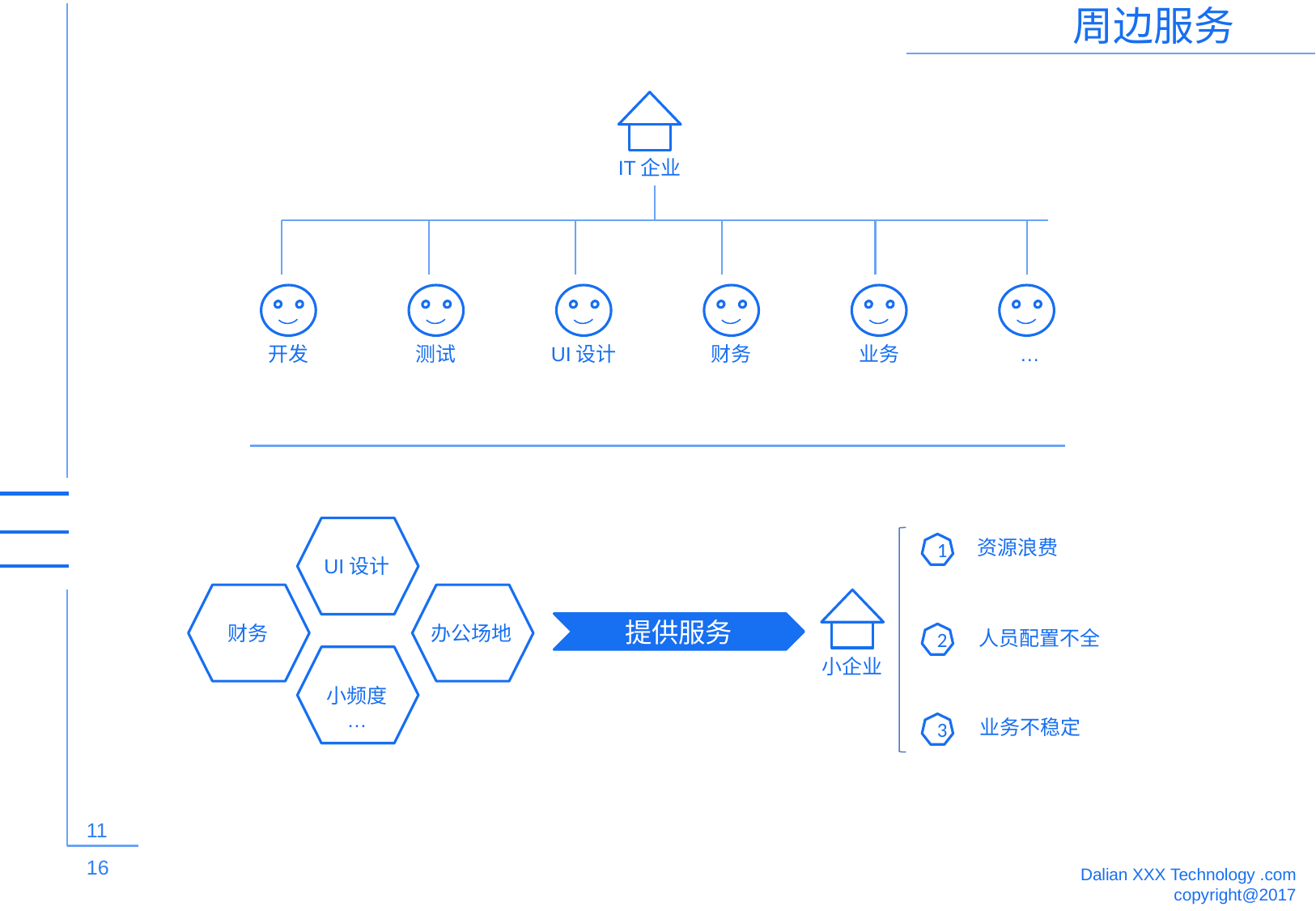

周边服务
11
 16

IT企业

开发

测试

UI设计

财务

业务

 …

UI设计

财务

办公场地

小频度
…

资源浪费
1

小企业
人员配置不全
2
业务不稳定
3
提供服务
Dalian XXX Technology .com
copyright@2017